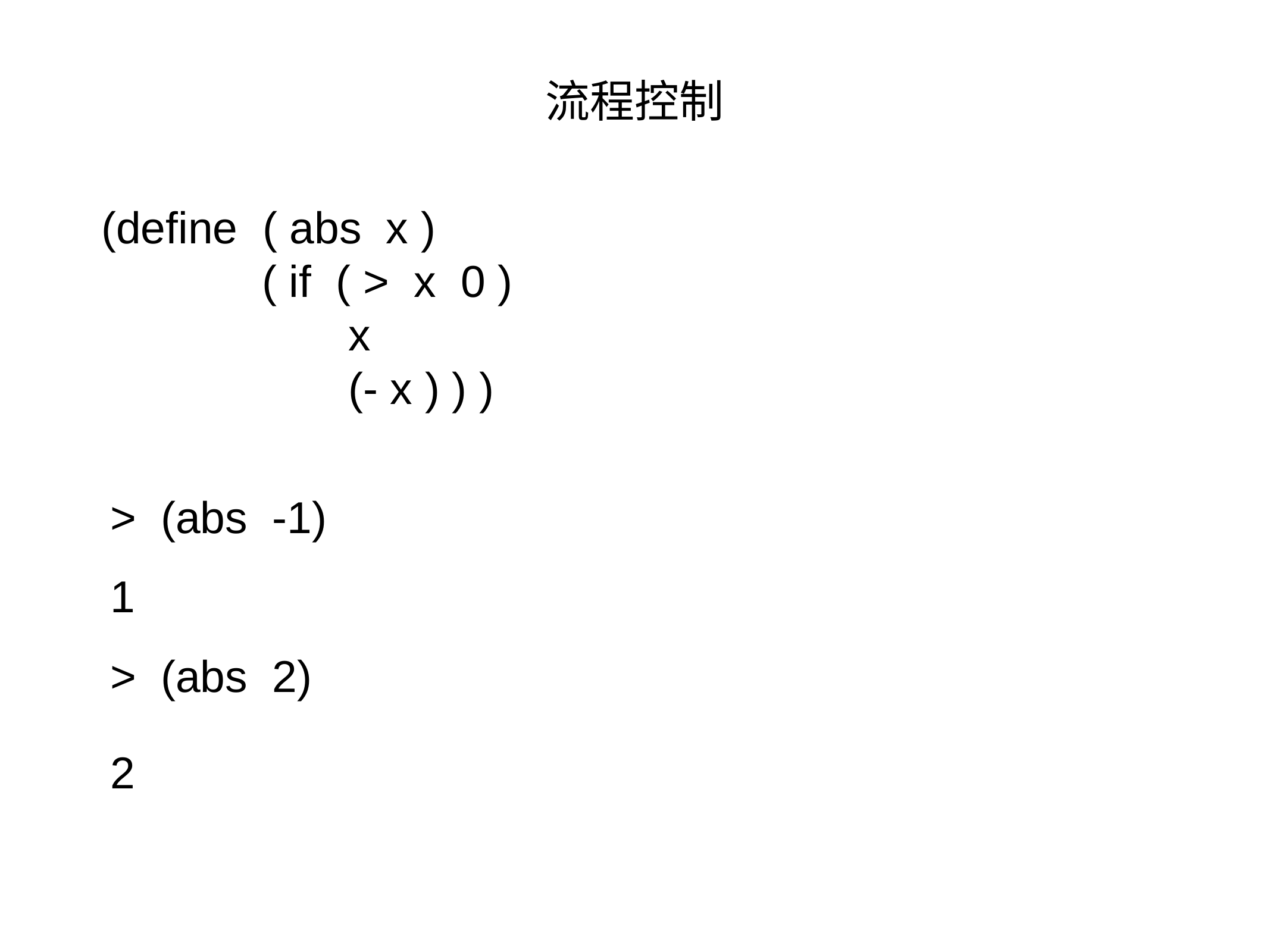

流程控制
(define  ( abs  x )
             ( if  ( >  x  0 )
                    x
                    (- x ) ) )
>  (abs  -1)
1
>  (abs  2)
2